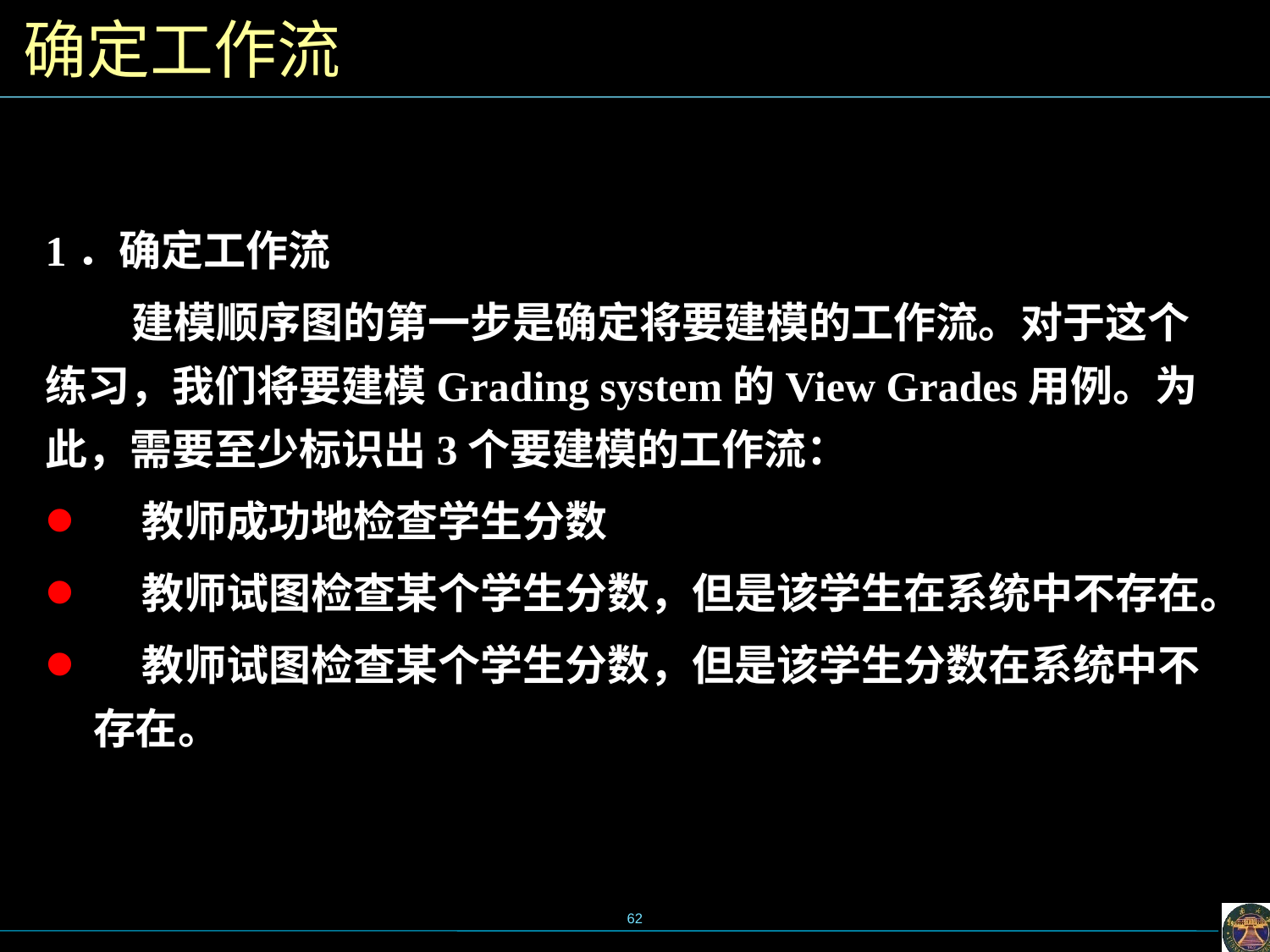

# 确定工作流
1．确定工作流
        建模顺序图的第一步是确定将要建模的工作流。对于这个练习，我们将要建模Grading system的View Grades用例。为此，需要至少标识出3个要建模的工作流：
    教师成功地检查学生分数
    教师试图检查某个学生分数，但是该学生在系统中不存在。
    教师试图检查某个学生分数，但是该学生分数在系统中不存在。